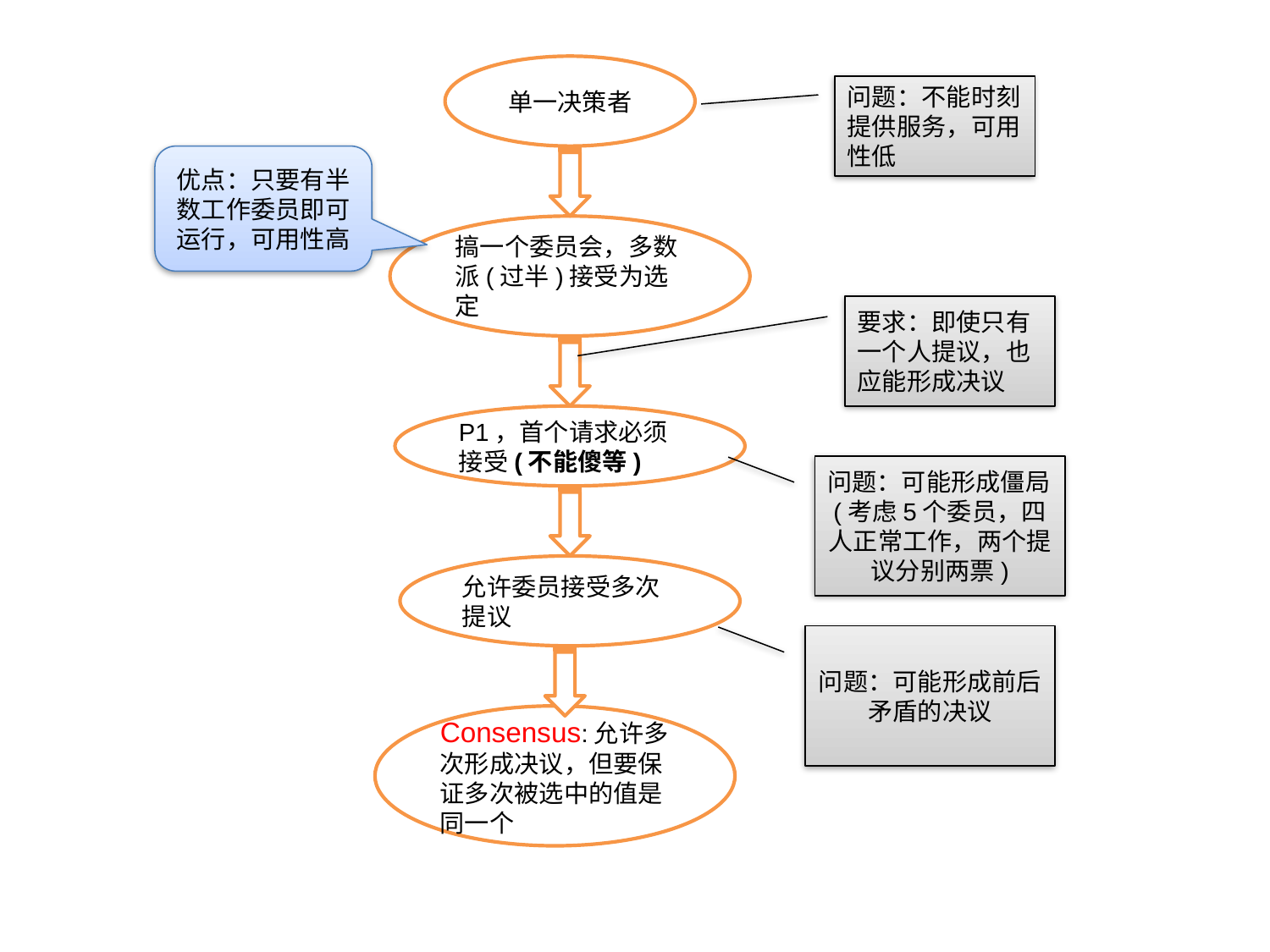

单一决策者
问题：不能时刻提供服务，可用性低
优点：只要有半数工作委员即可运行，可用性高

搞一个委员会，多数派(过半)接受为选定

要求：即使只有一个人提议，也应能形成决议

P1，首个请求必须接受(不能傻等)

问题：可能形成僵局(考虑5个委员，四人正常工作，两个提议分别两票)

允许委员接受多次提议

问题：可能形成前后矛盾的决议

Consensus:允许多次形成决议，但要保证多次被选中的值是同一个